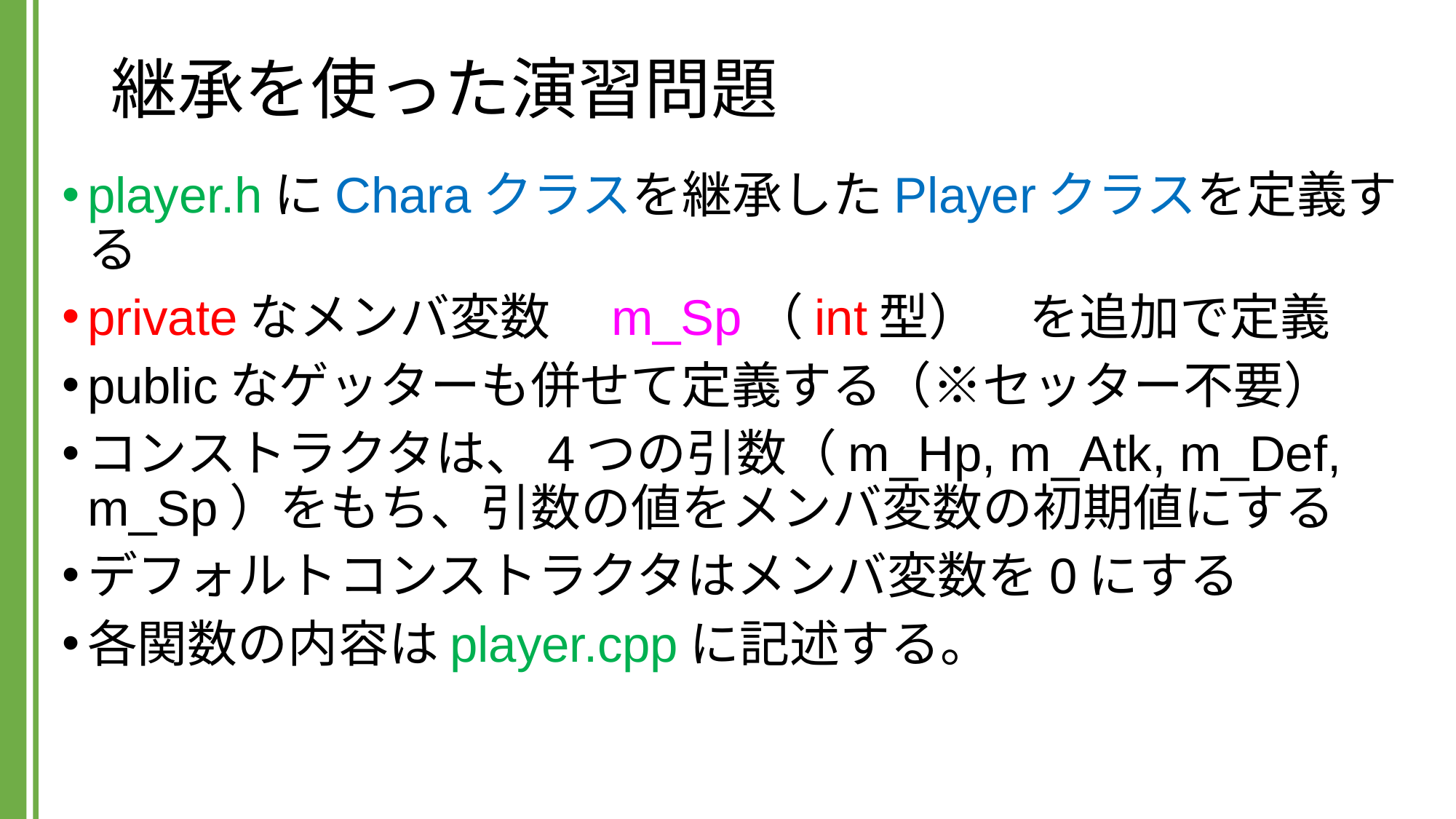

# 継承を使った演習問題
player.hにCharaクラスを継承したPlayerクラスを定義する
privateなメンバ変数　m_Sp（int型）　を追加で定義
publicなゲッターも併せて定義する（※セッター不要）
コンストラクタは、4つの引数（m_Hp, m_Atk, m_Def, m_Sp）をもち、引数の値をメンバ変数の初期値にする
デフォルトコンストラクタはメンバ変数を0にする
各関数の内容はplayer.cppに記述する。